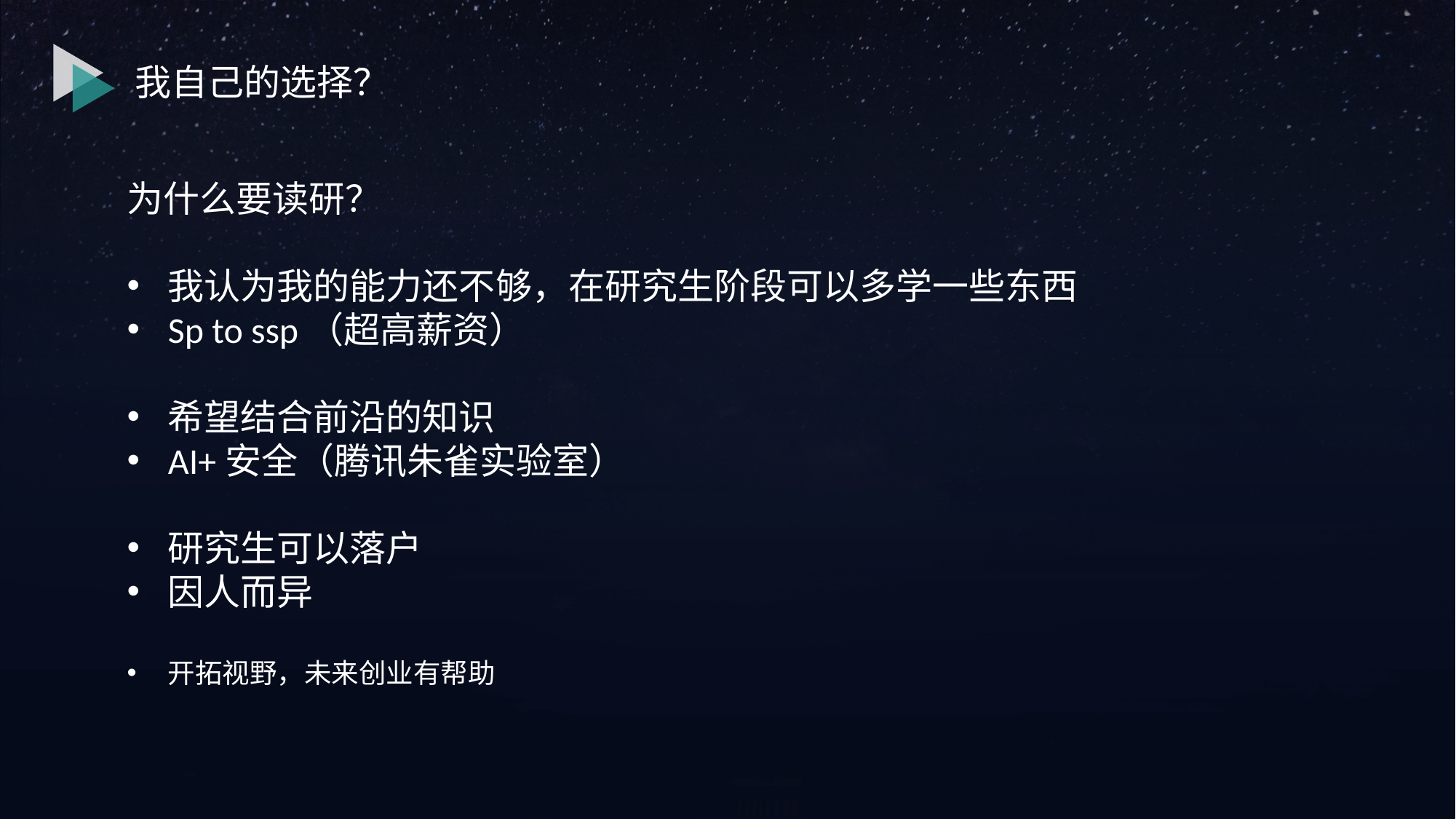

我自己的选择？
为什么要读研？

我认为我的能力还不够，在研究生阶段可以多学一些东西
Sp to ssp（超高薪资）

希望结合前沿的知识
AI+安全（腾讯朱雀实验室）

研究生可以落户
因人而异

开拓视野，未来创业有帮助